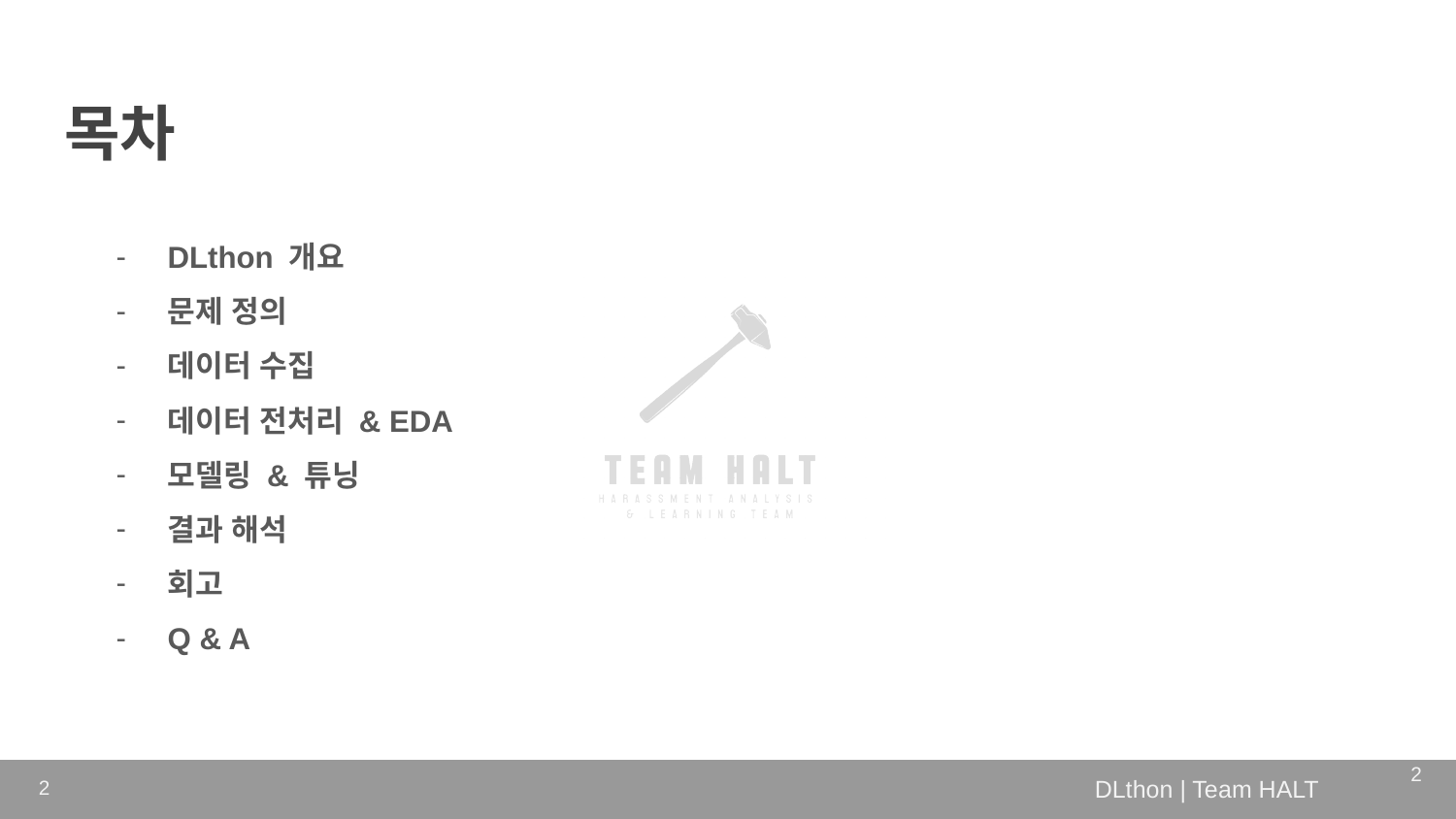

# 목차
DLthon 개요
문제 정의
데이터 수집
데이터 전처리 & EDA
모델링 & 튜닝
결과 해석
회고
Q & A

2
2